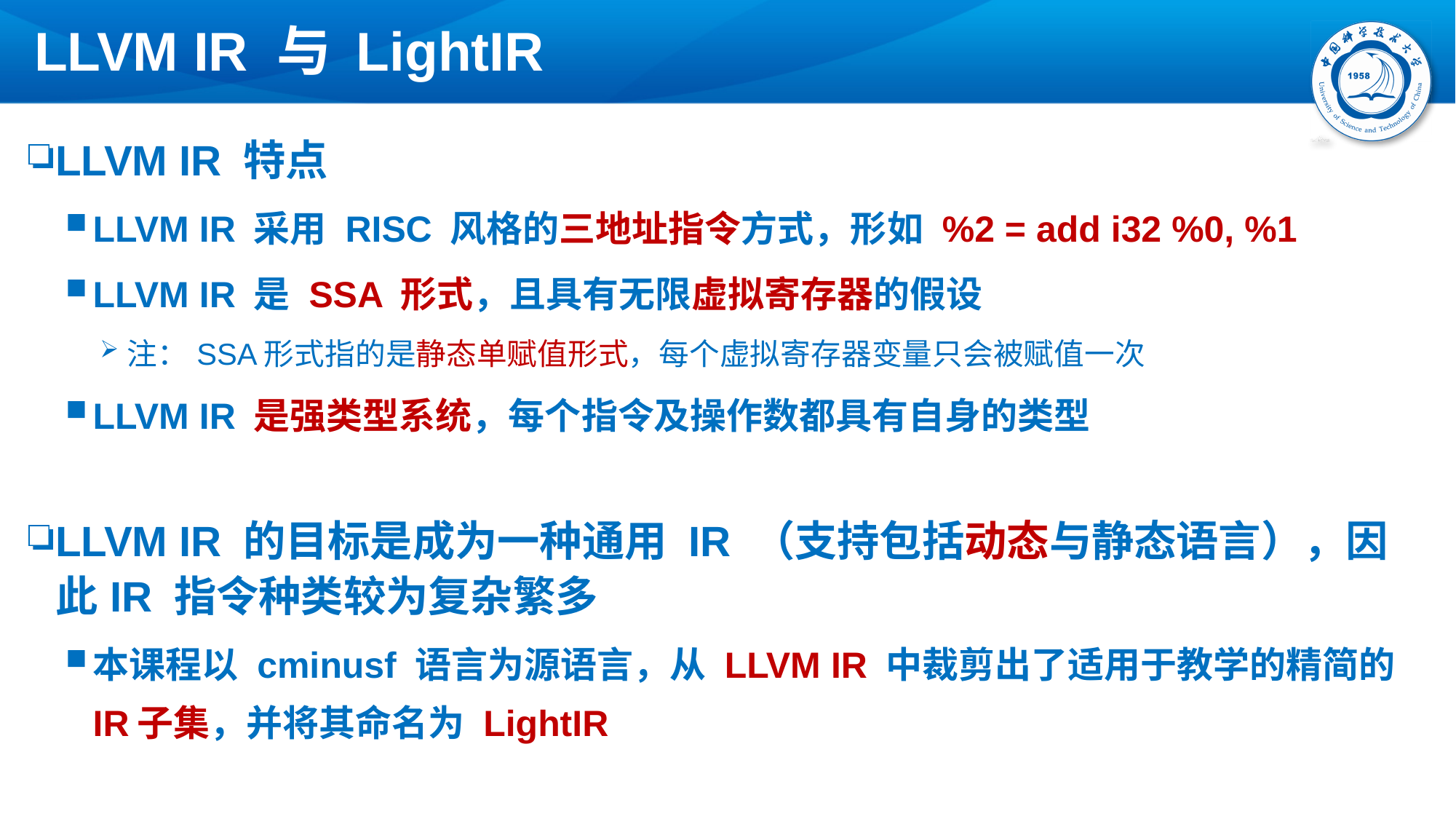

# LLVM IR 与 LightIR
LLVM IR 特点
LLVM IR 采用 RISC 风格的三地址指令方式，形如 %2 = add i32 %0, %1
LLVM IR 是 SSA 形式，且具有无限虚拟寄存器的假设
注：SSA形式指的是静态单赋值形式，每个虚拟寄存器变量只会被赋值一次
LLVM IR 是强类型系统，每个指令及操作数都具有自身的类型

LLVM IR 的目标是成为一种通用 IR （支持包括动态与静态语言），因此IR 指令种类较为复杂繁多
本课程以 cminusf 语言为源语言，从 LLVM IR 中裁剪出了适用于教学的精简的IR子集，并将其命名为 LightIR